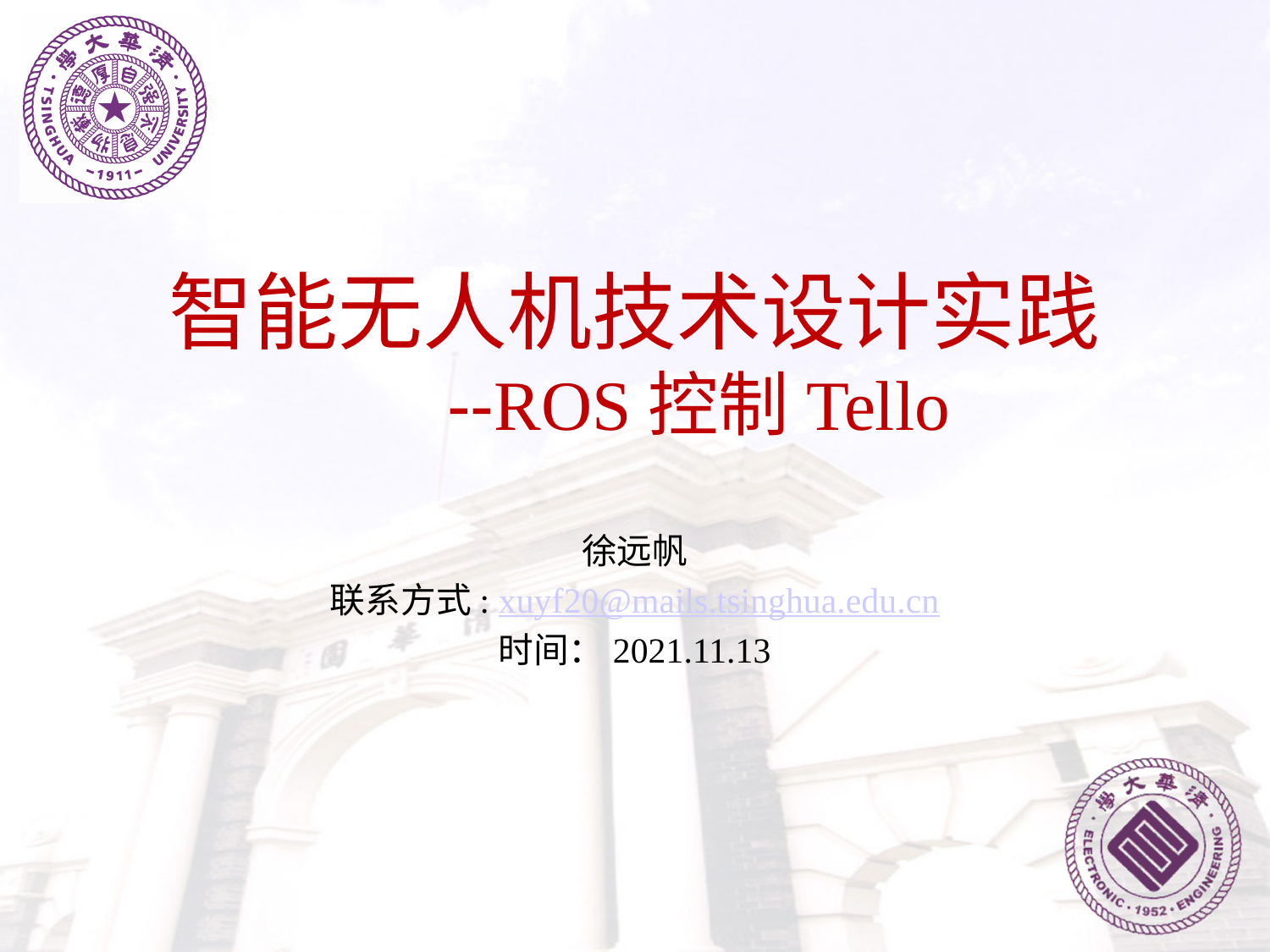

# 智能无人机技术设计实践 --ROS控制Tello
徐远帆
联系方式: xuyf20@mails.tsinghua.edu.cn
时间：2021.11.13